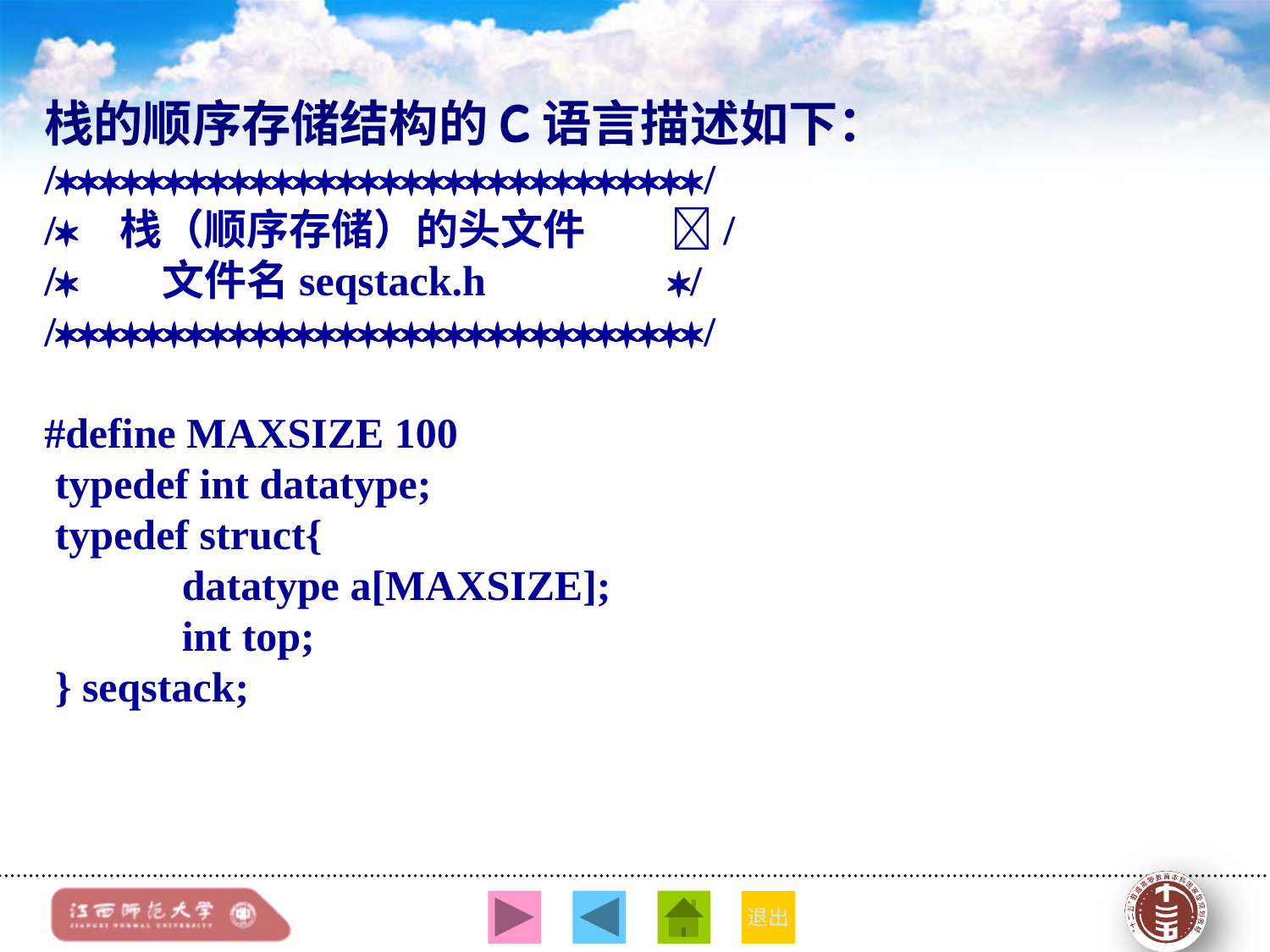

栈的顺序存储结构的C语言描述如下：
/∗∗∗∗∗∗∗∗∗∗∗∗∗∗∗∗∗∗∗∗∗∗∗∗∗∗∗∗∗∗/
/∗   栈（顺序存储）的头文件         ∗/
/∗       文件名seqstack.h 	           ∗/
/∗∗∗∗∗∗∗∗∗∗∗∗∗∗∗∗∗∗∗∗∗∗∗∗∗∗∗∗∗∗/

#define MAXSIZE 100
 typedef int datatype;
 typedef struct{
  	 datatype a[MAXSIZE];
  	 int top;
 } seqstack;